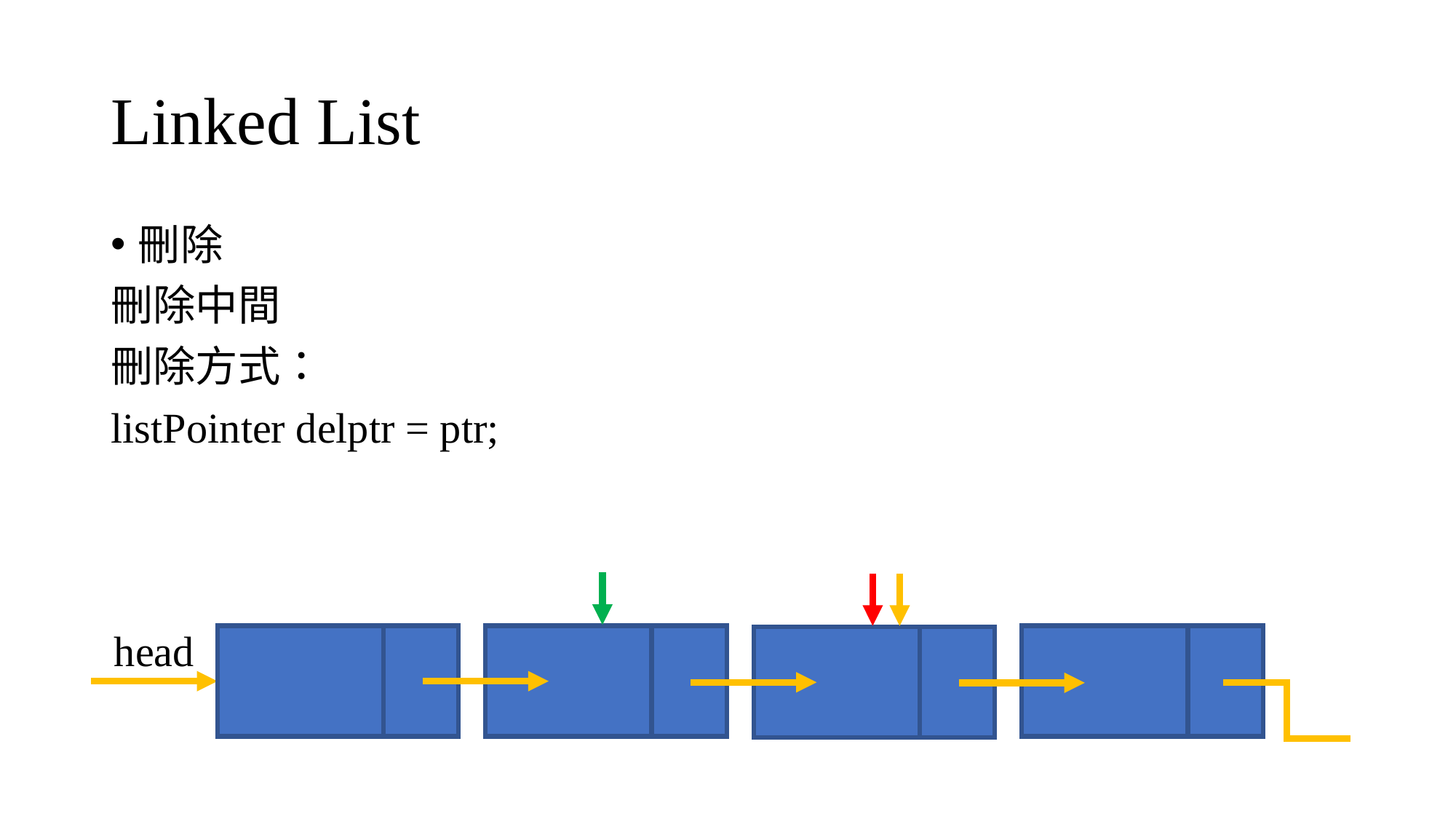

# Linked List
刪除
刪除中間
刪除方式：
listPointer delptr = ptr;
head